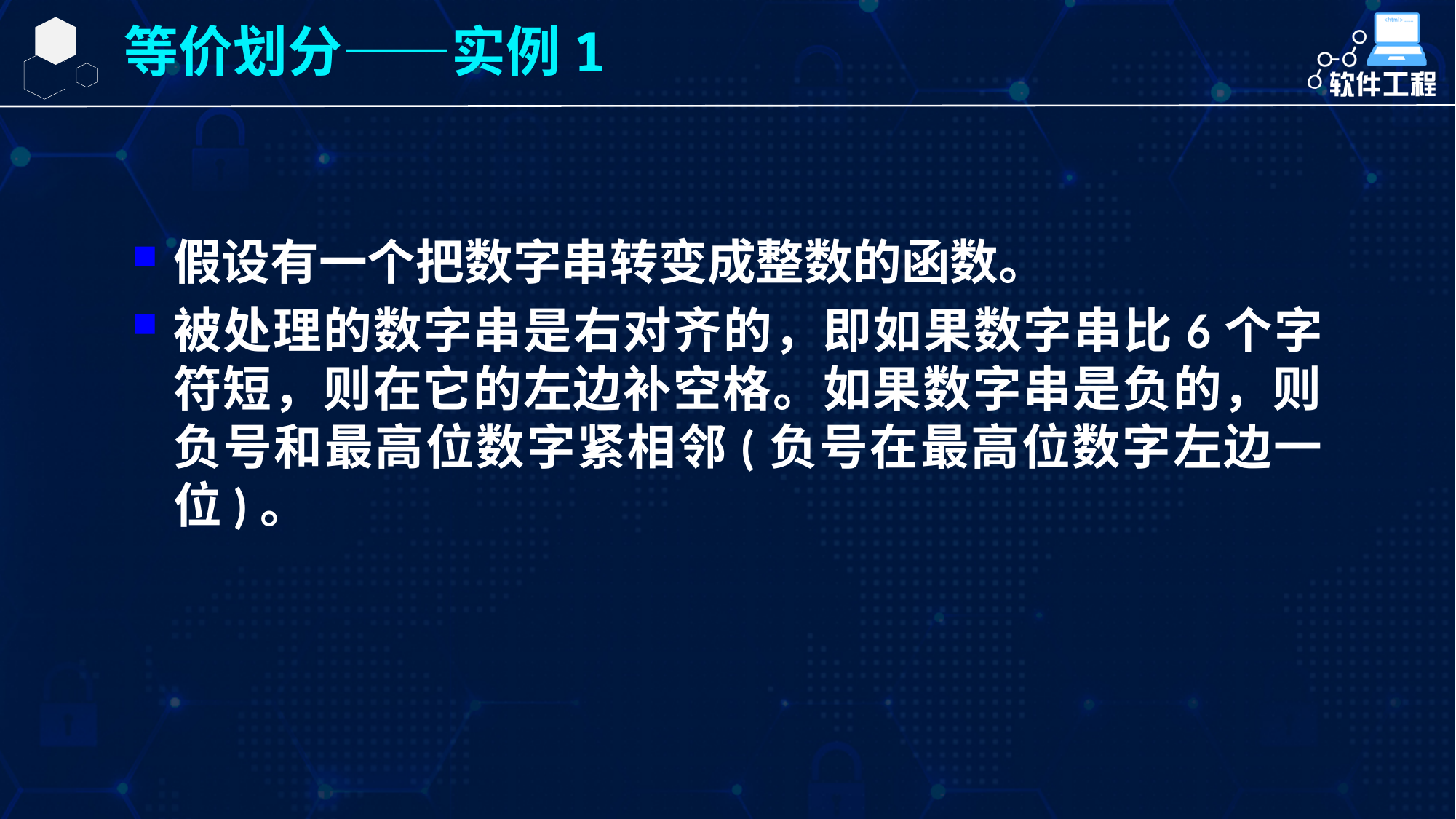

等价划分——实例1
假设有一个把数字串转变成整数的函数。
被处理的数字串是右对齐的，即如果数字串比6个字符短，则在它的左边补空格。如果数字串是负的，则负号和最高位数字紧相邻(负号在最高位数字左边一位)。